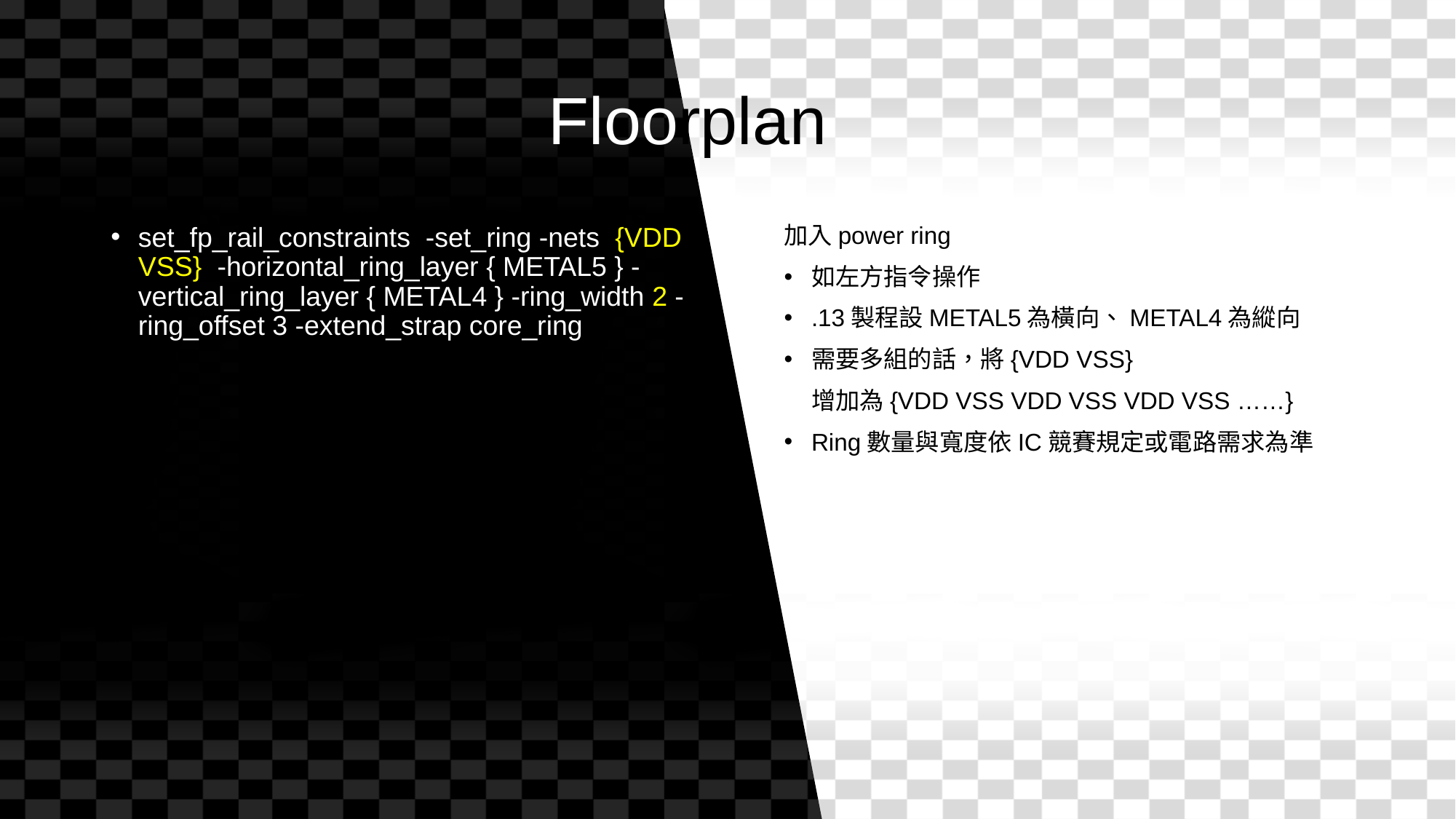

# Floorplan
set_fp_rail_constraints  -set_ring -nets  {VDD VSS}  -horizontal_ring_layer { METAL5 } -vertical_ring_layer { METAL4 } -ring_width 2 -ring_offset 3 -extend_strap core_ring
加入power ring
如左方指令操作
.13製程設METAL5為橫向、METAL4為縱向
需要多組的話，將{VDD VSS}
    增加為{VDD VSS VDD VSS VDD VSS ……}
Ring數量與寬度依IC競賽規定或電路需求為準